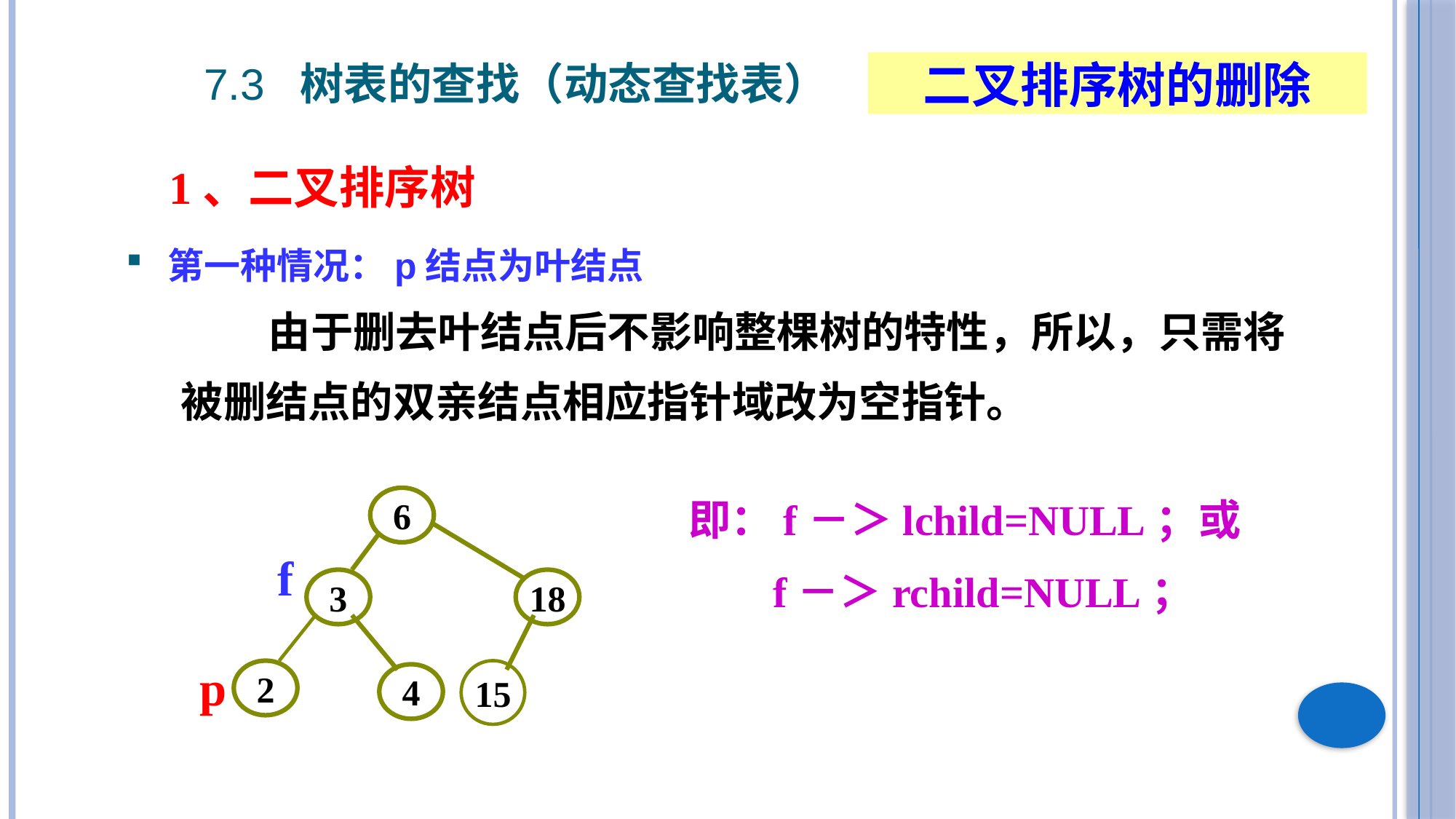

7.3  树表的查找（动态查找表）
二叉排序树的删除
1、二叉排序树
第一种情况：p结点为叶结点
        由于删去叶结点后不影响整棵树的特性，所以，只需将
被删结点的双亲结点相应指针域改为空指针。

6
即：f－＞lchild=NULL；或
        f－＞rchild=NULL；

f
3
18

p
2
15
4